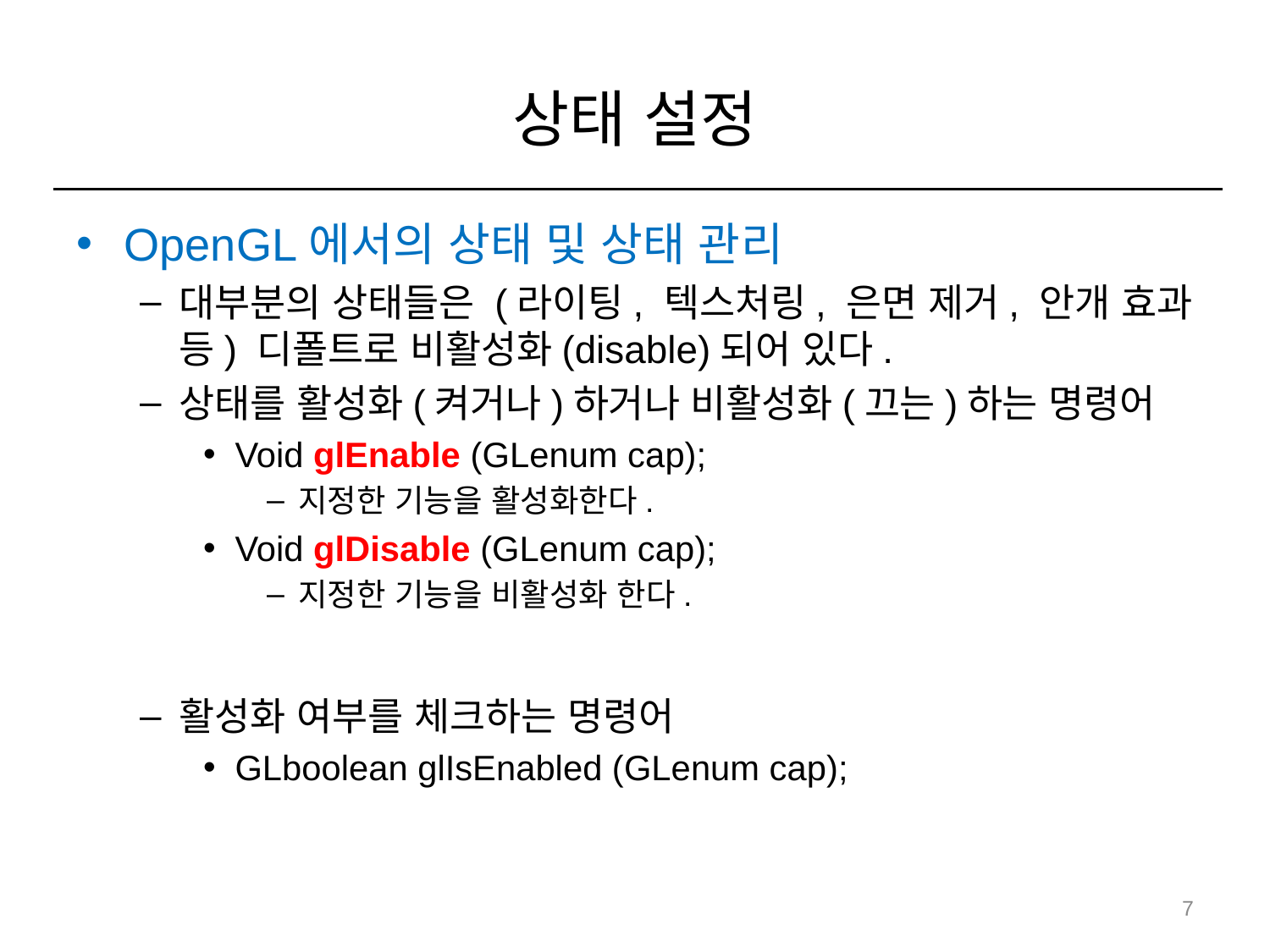

# 상태 설정
OpenGL에서의 상태 및 상태 관리
대부분의 상태들은 (라이팅, 텍스처링, 은면 제거, 안개 효과 등) 디폴트로 비활성화(disable)되어 있다.
상태를 활성화(켜거나)하거나 비활성화(끄는)하는 명령어
Void glEnable (GLenum cap);
지정한 기능을 활성화한다.
Void glDisable (GLenum cap);
지정한 기능을 비활성화 한다.

활성화 여부를 체크하는 명령어
GLboolean glIsEnabled (GLenum cap);
7